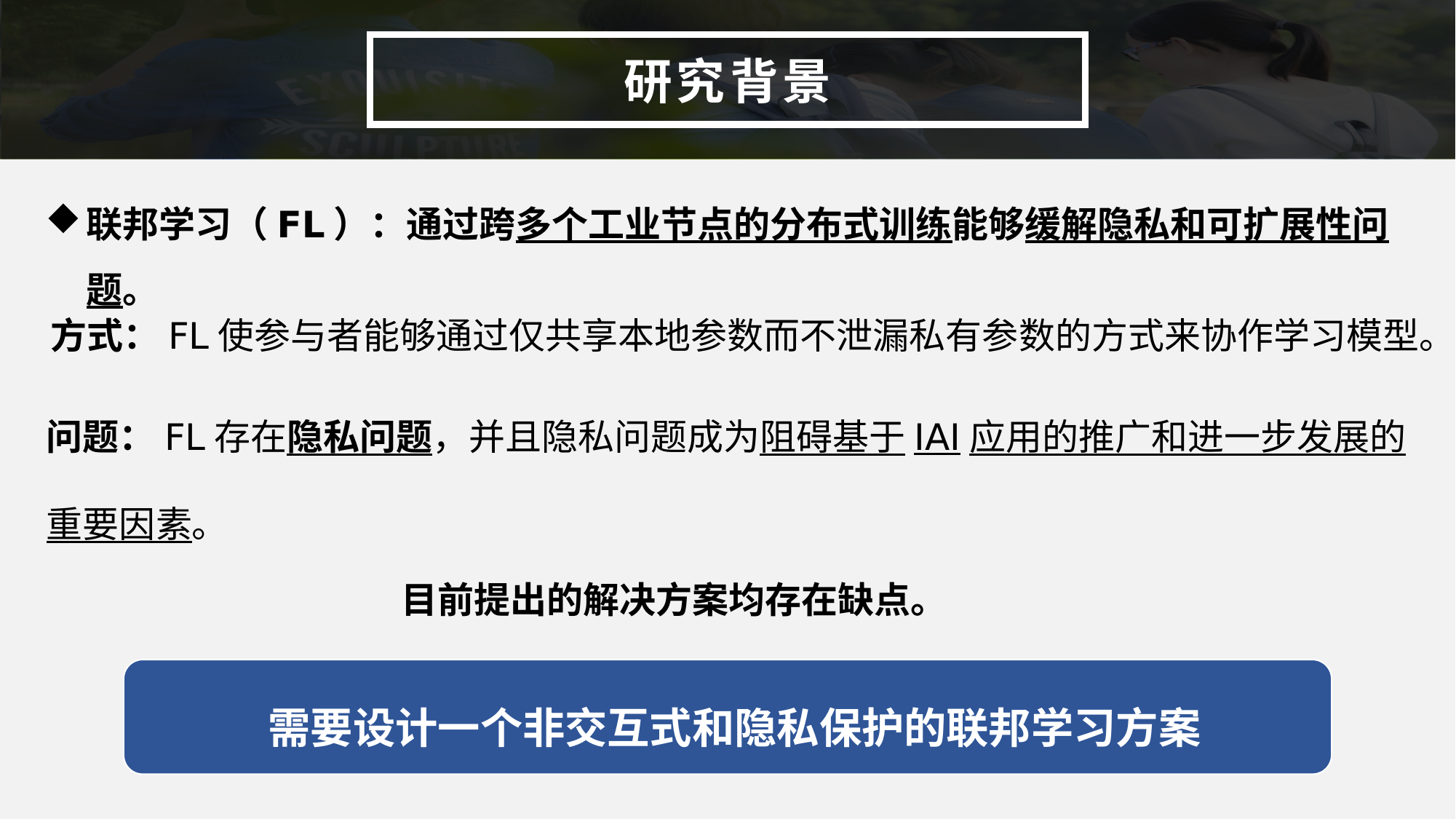

研究背景
联邦学习（FL）：通过跨多个工业节点的分布式训练能够缓解隐私和可扩展性问题。
方式：FL使参与者能够通过仅共享本地参数而不泄漏私有参数的方式来协作学习模型。
问题：FL存在隐私问题，并且隐私问题成为阻碍基于IAI应用的推广和进一步发展的重要因素。
目前提出的解决方案均存在缺点。

需要设计一个非交互式和隐私保护的联邦学习方案